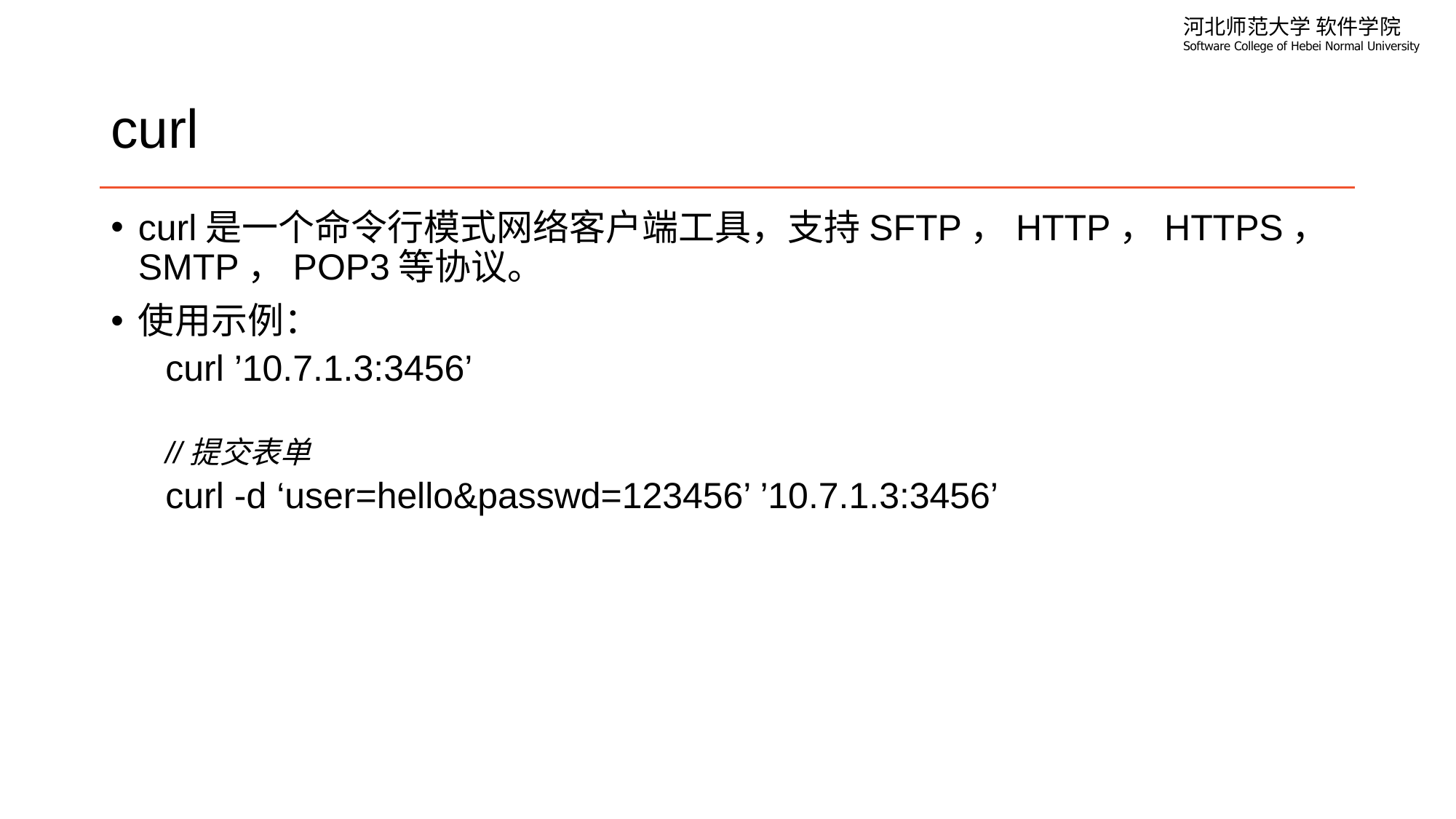

# curl
curl是一个命令行模式网络客户端工具，支持SFTP，HTTP，HTTPS，SMTP，POP3等协议。
使用示例：
curl ’10.7.1.3:3456’

//提交表单
curl -d ‘user=hello&passwd=123456’ ’10.7.1.3:3456’